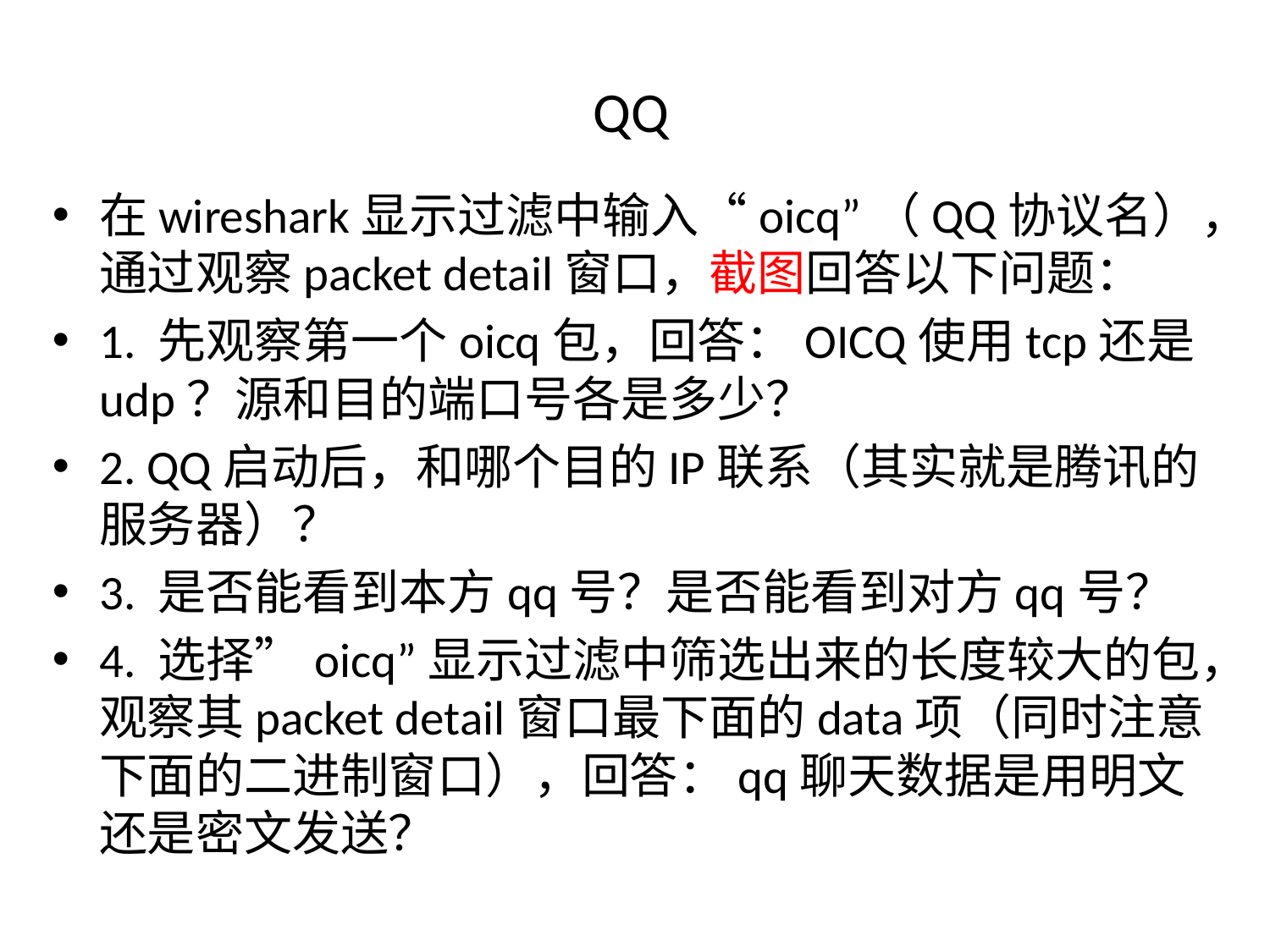

# QQ
在wireshark显示过滤中输入“oicq”（QQ协议名），通过观察packet detail窗口，截图回答以下问题：
1. 先观察第一个oicq包，回答：OICQ使用tcp还是udp？源和目的端口号各是多少？
2. QQ启动后，和哪个目的IP联系（其实就是腾讯的服务器）？
3. 是否能看到本方qq号？是否能看到对方qq号？
4. 选择”oicq”显示过滤中筛选出来的长度较大的包，观察其packet detail窗口最下面的data项（同时注意下面的二进制窗口），回答：qq聊天数据是用明文还是密文发送？